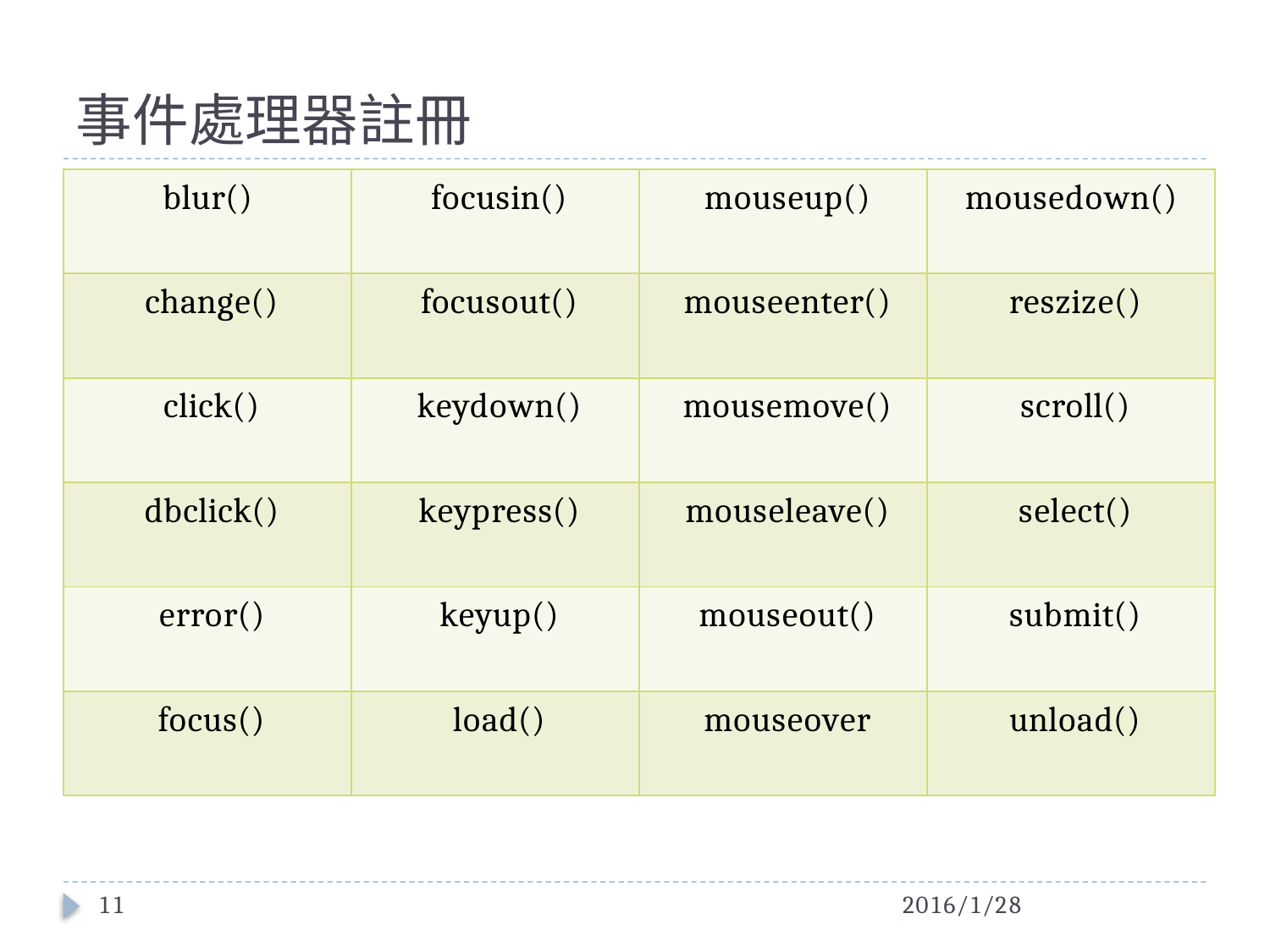

# 事件處理器註冊
| blur() | focusin() | mouseup() | mousedown() |
| --- | --- | --- | --- |
| change() | focusout() | mouseenter() | reszize() |
| click() | keydown() | mousemove() | scroll() |
| dbclick() | keypress() | mouseleave() | select() |
| error() | keyup() | mouseout() | submit() |
| focus() | load() | mouseover | unload() |
11
2016/1/28